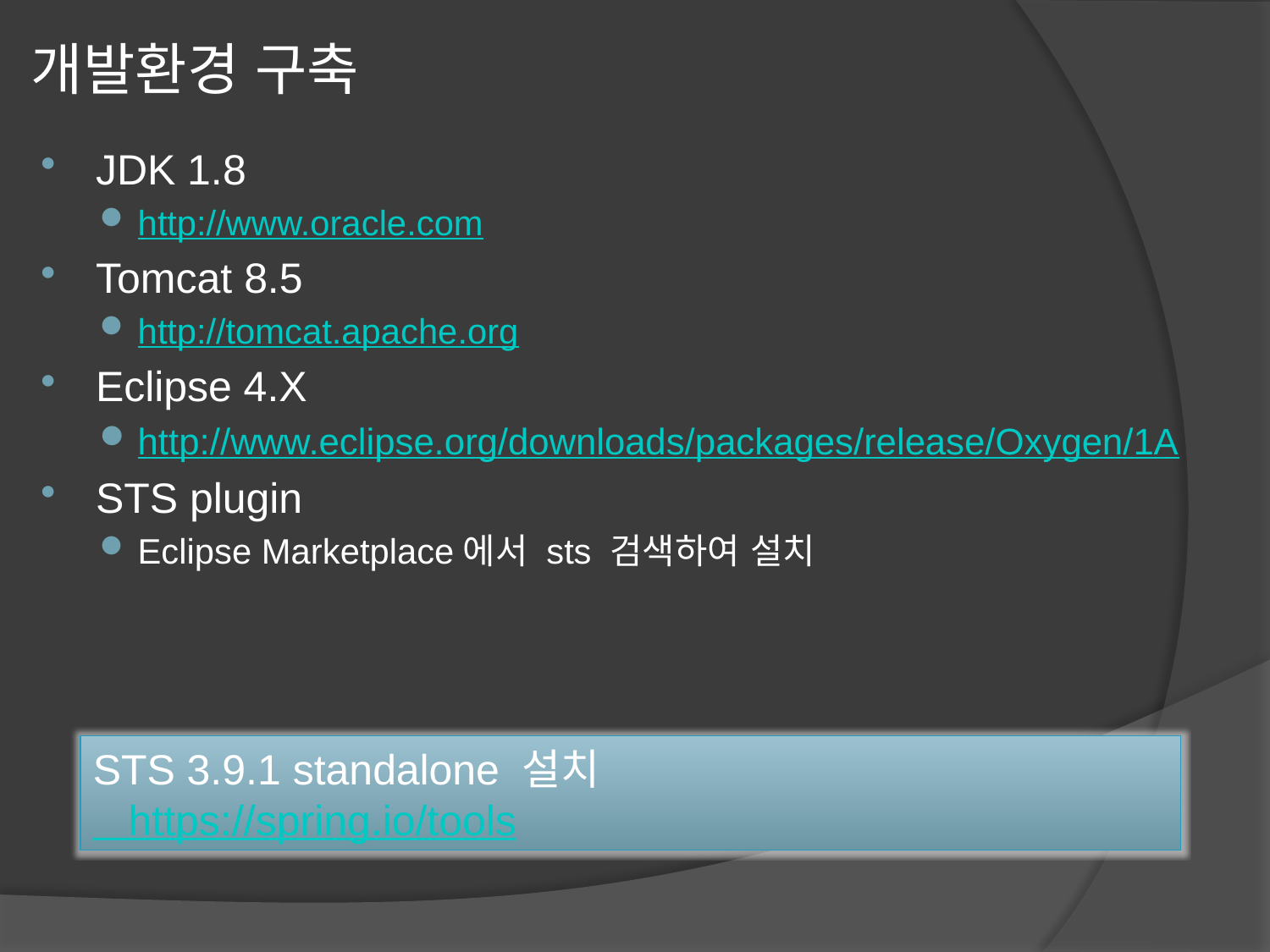

# 개발환경 구축
JDK 1.8
http://www.oracle.com
Tomcat 8.5
http://tomcat.apache.org
Eclipse 4.X
http://www.eclipse.org/downloads/packages/release/Oxygen/1A
STS plugin
Eclipse Marketplace에서 sts 검색하여 설치
STS 3.9.1 standalone 설치
   https://spring.io/tools